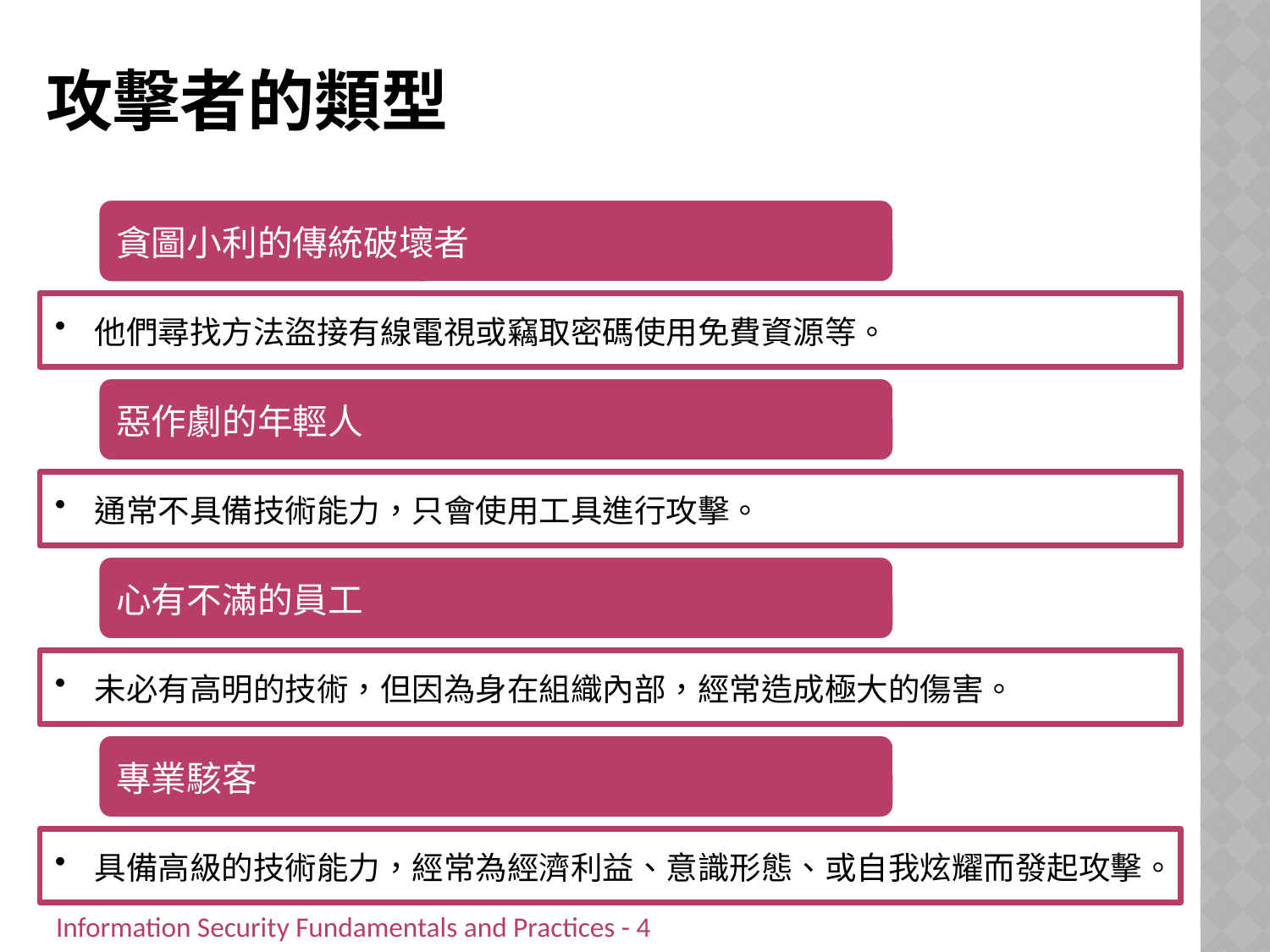

# 攻擊者的類型
貪圖小利的傳統破壞者
惡作劇的年輕人
心有不滿的員工
專業駭客
他們尋找方法盜接有線電視或竊取密碼使用免費資源等。
通常不具備技術能力，只會使用工具進行攻擊。
未必有高明的技術，但因為身在組織內部，經常造成極大的傷害。
具備高級的技術能力，經常為經濟利益、意識形態、或自我炫耀而發起攻擊。